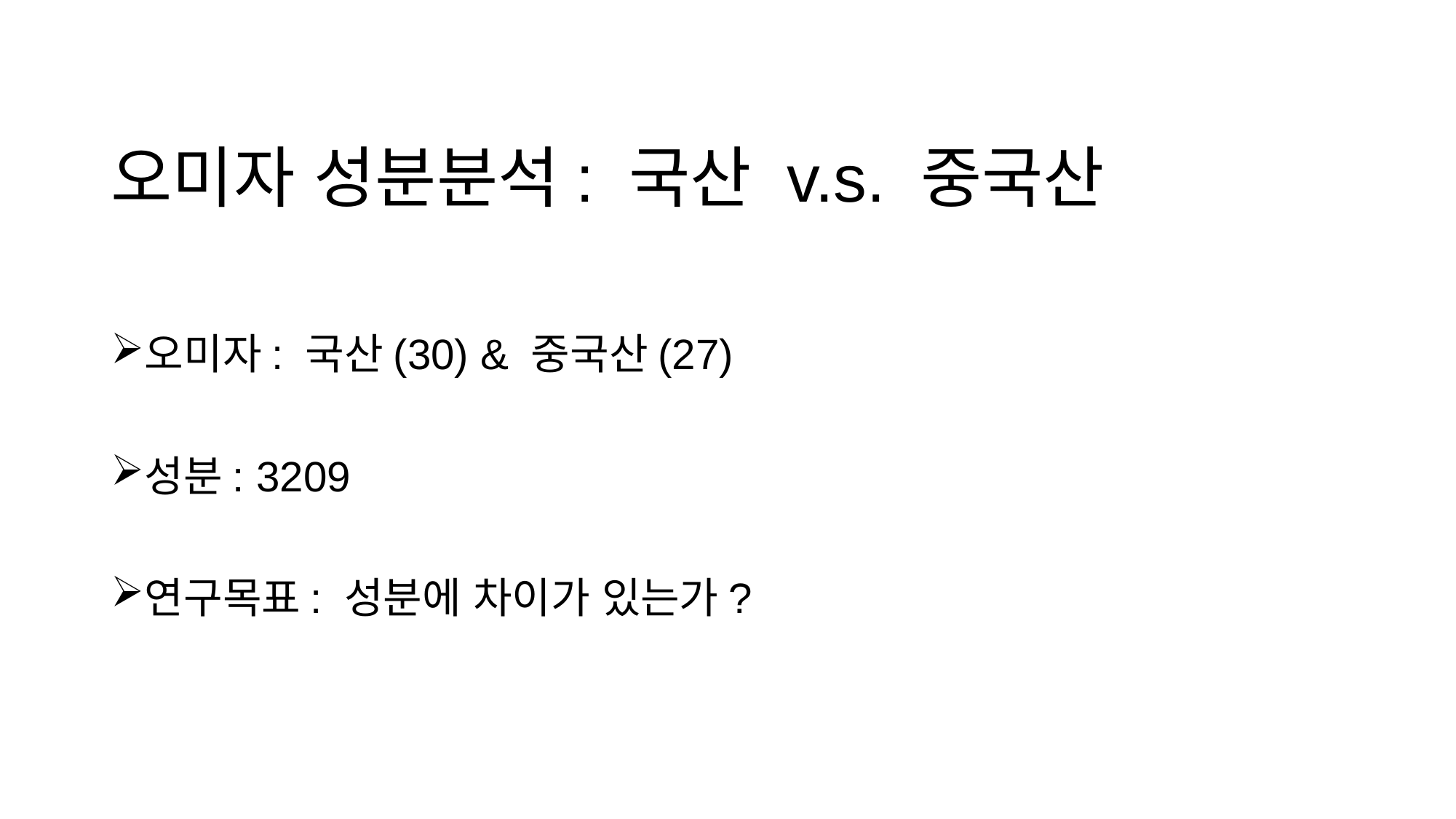

# 오미자 성분분석: 국산 v.s. 중국산

오미자: 국산(30) & 중국산(27)

성분: 3209

연구목표: 성분에 차이가 있는가?